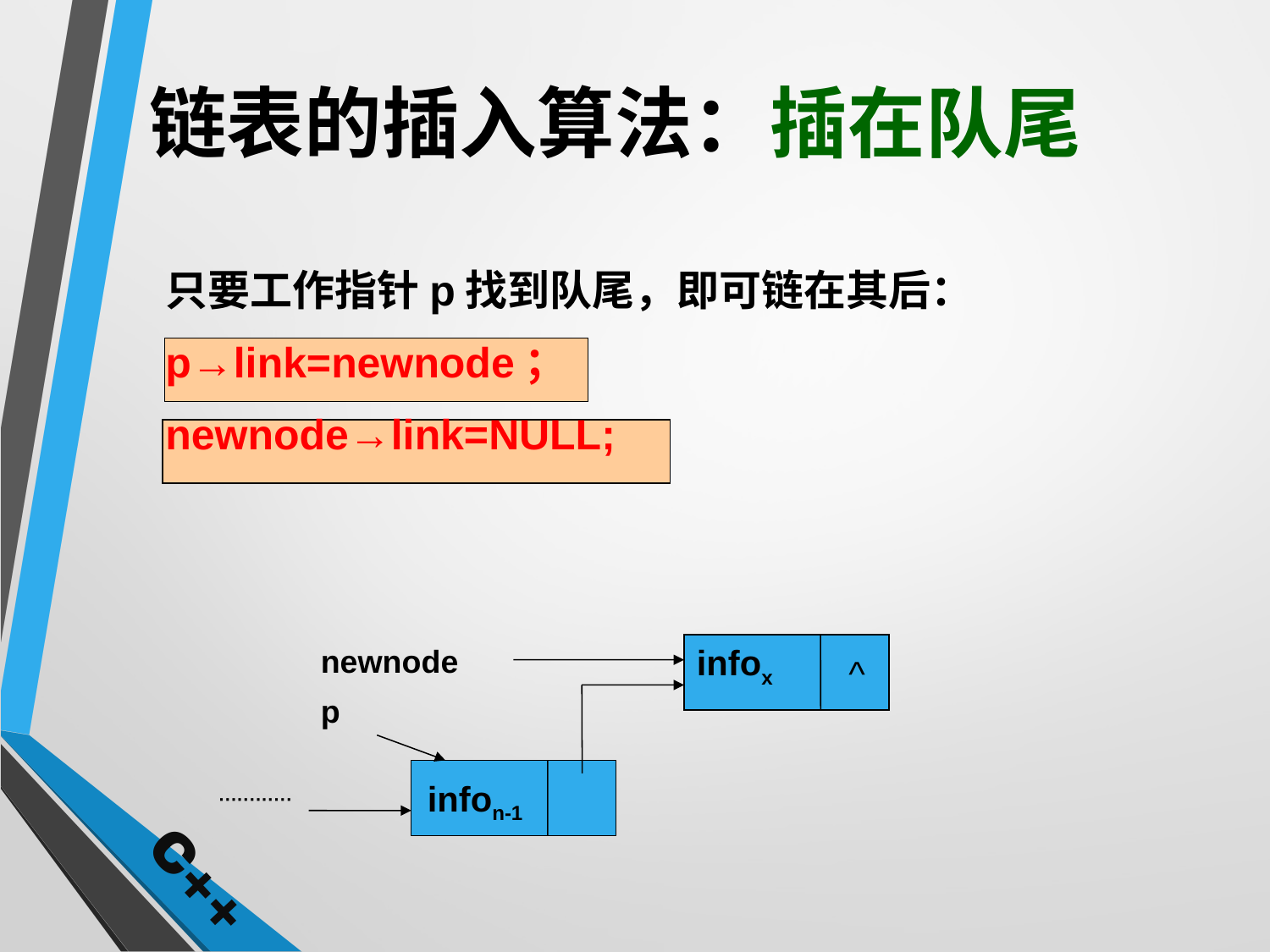

# 链表的插入算法：插在队尾
只要工作指针p找到队尾，即可链在其后：
p→link=newnode；
newnode→link=NULL;

infox

newnode
^

p

············

infon-1     ^